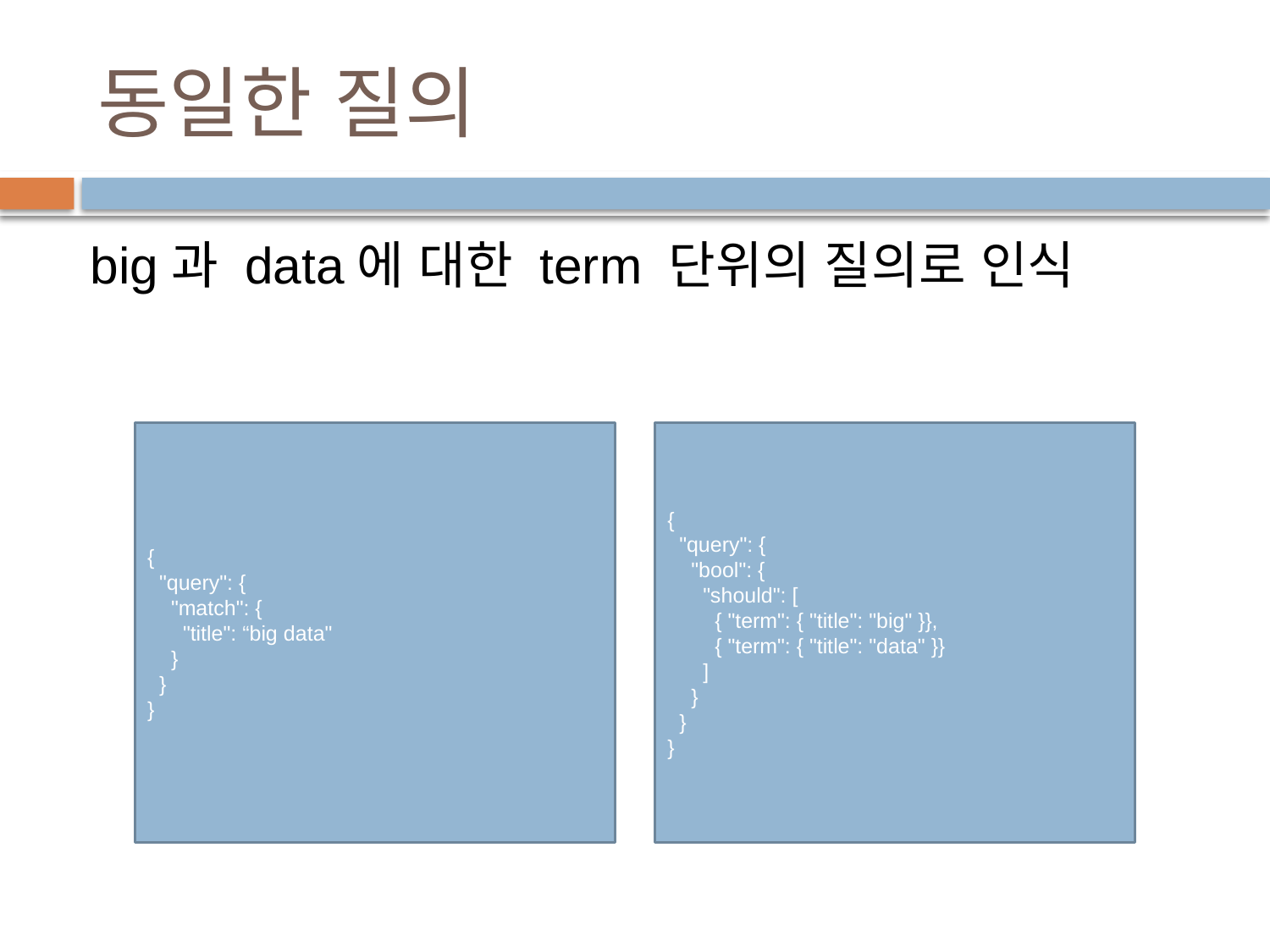

# 동일한 질의
 big과 data에 대한 term 단위의 질의로 인식
{
  "query": {
    "match": {
      "title": “big data"
    }
  }
}
{
  "query": {
    "bool": {
      "should": [
        { "term": { "title": "big" }},
        { "term": { "title": "data" }}
      ]
    }
  }
}